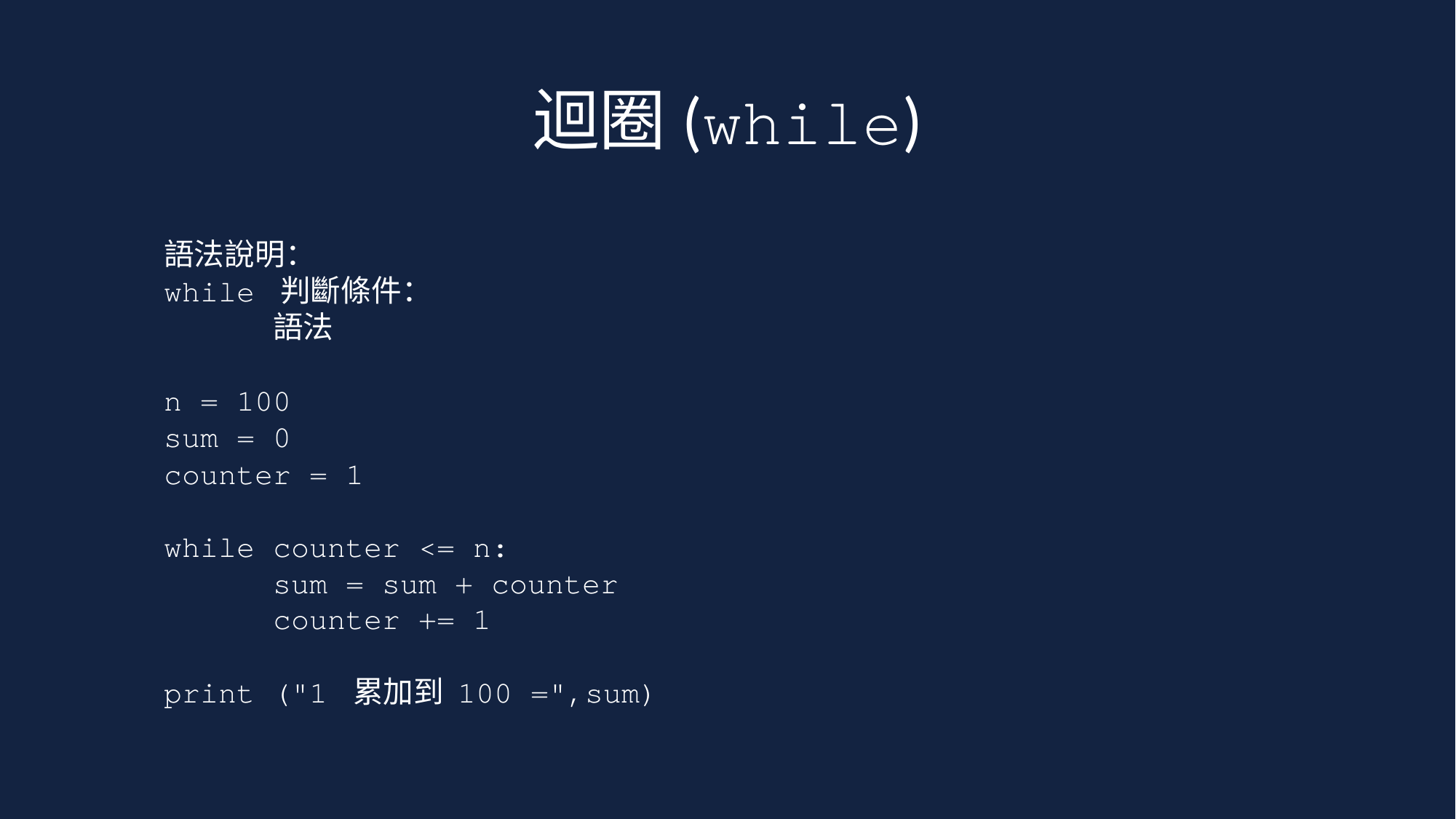

# 迴圈(while)
語法說明：
while 判斷條件：
	語法

n = 100
sum = 0
counter = 1

while counter <= n:
	sum = sum + counter
	counter += 1

print ("1 累加到 100 =",sum)